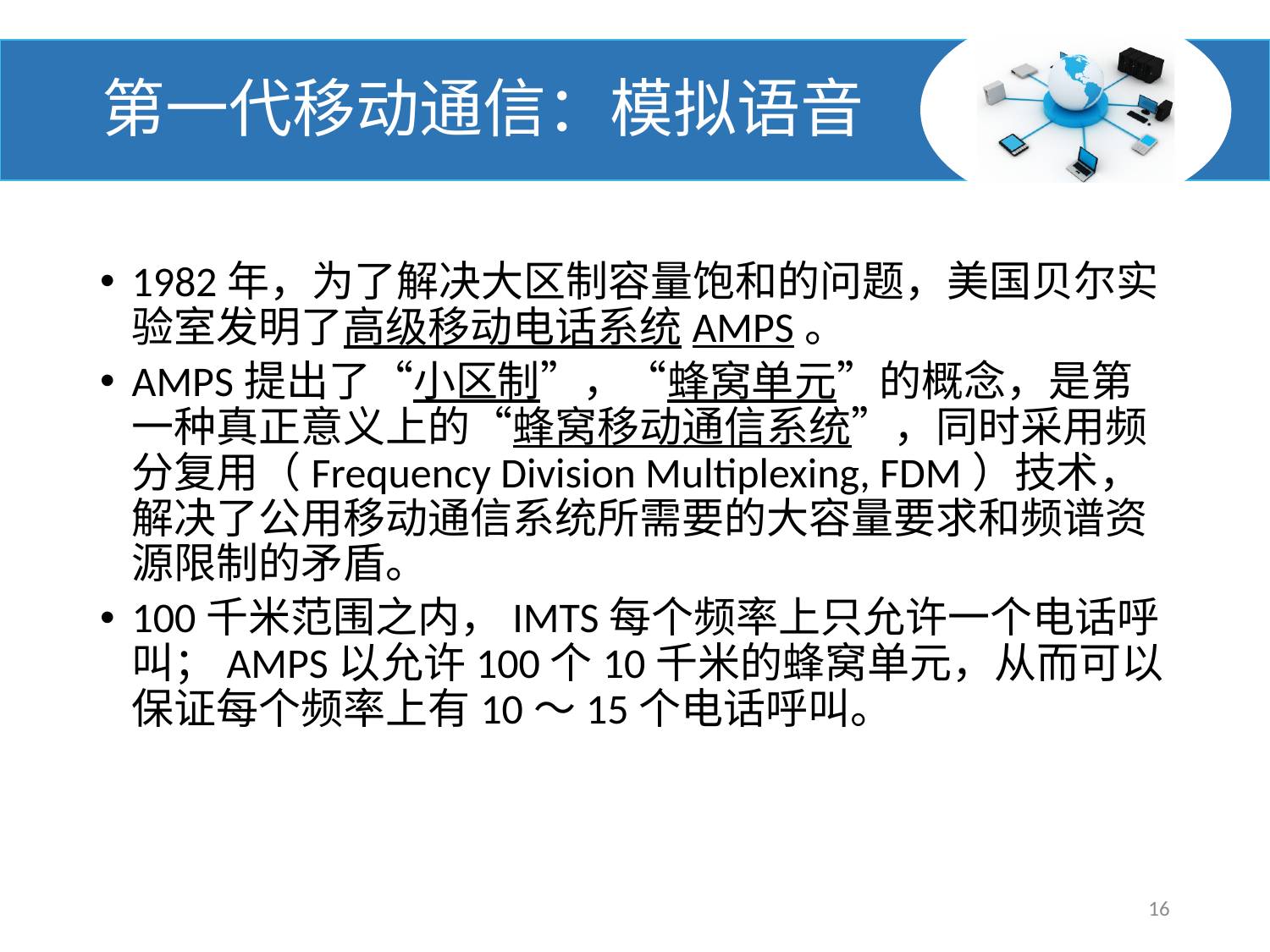

# 第一代移动通信：模拟语音
1982年，为了解决大区制容量饱和的问题，美国贝尔实验室发明了高级移动电话系统AMPS。
AMPS提出了“小区制”，“蜂窝单元”的概念，是第一种真正意义上的“蜂窝移动通信系统”，同时采用频分复用（Frequency Division Multiplexing, FDM）技术，解决了公用移动通信系统所需要的大容量要求和频谱资源限制的矛盾。
100千米范围之内，IMTS每个频率上只允许一个电话呼叫；AMPS以允许100个10千米的蜂窝单元，从而可以保证每个频率上有10～15个电话呼叫。

16